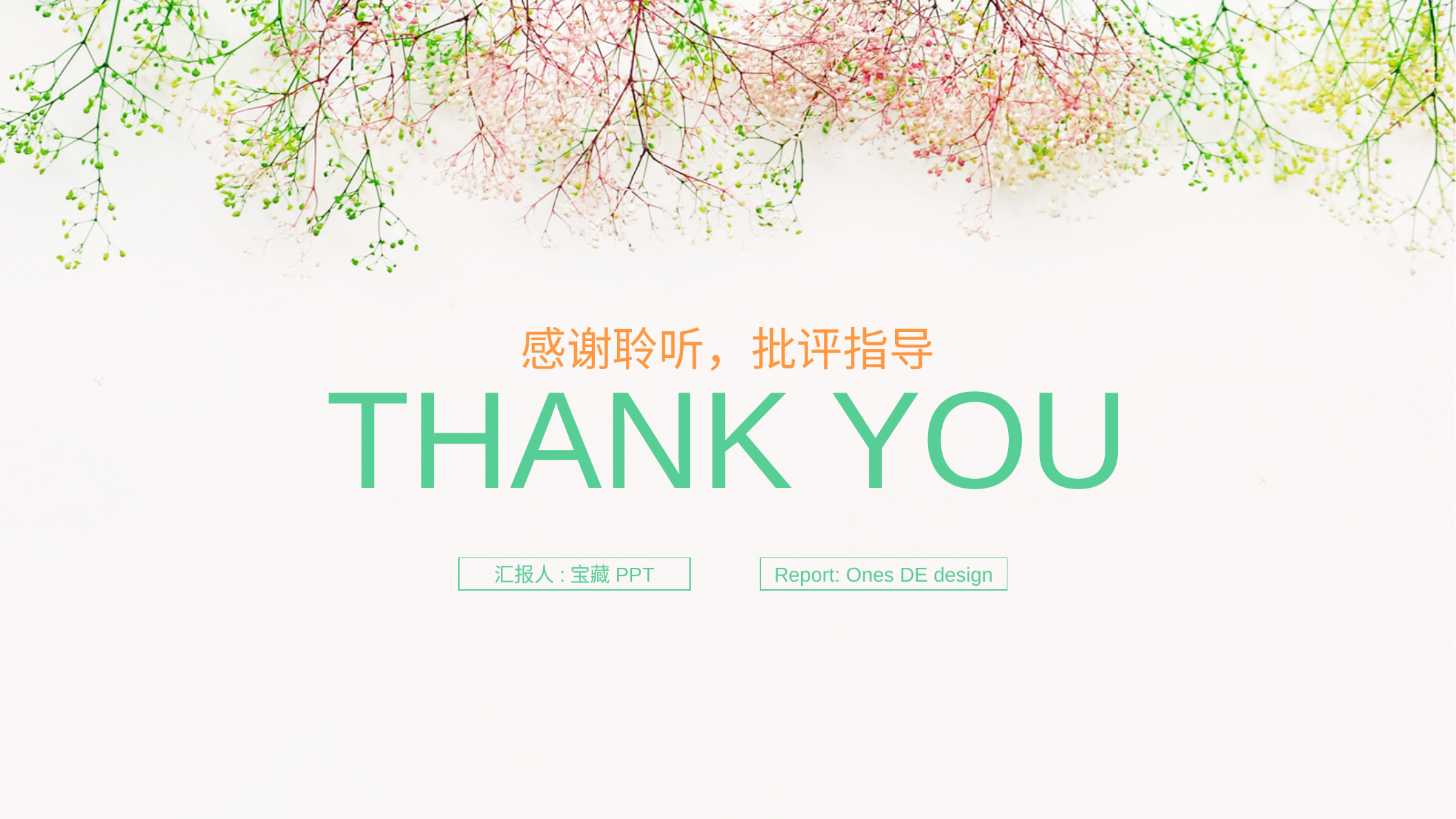

感谢聆听，批评指导
THANK YOU
汇报人:宝藏PPT
Report: Ones DE design